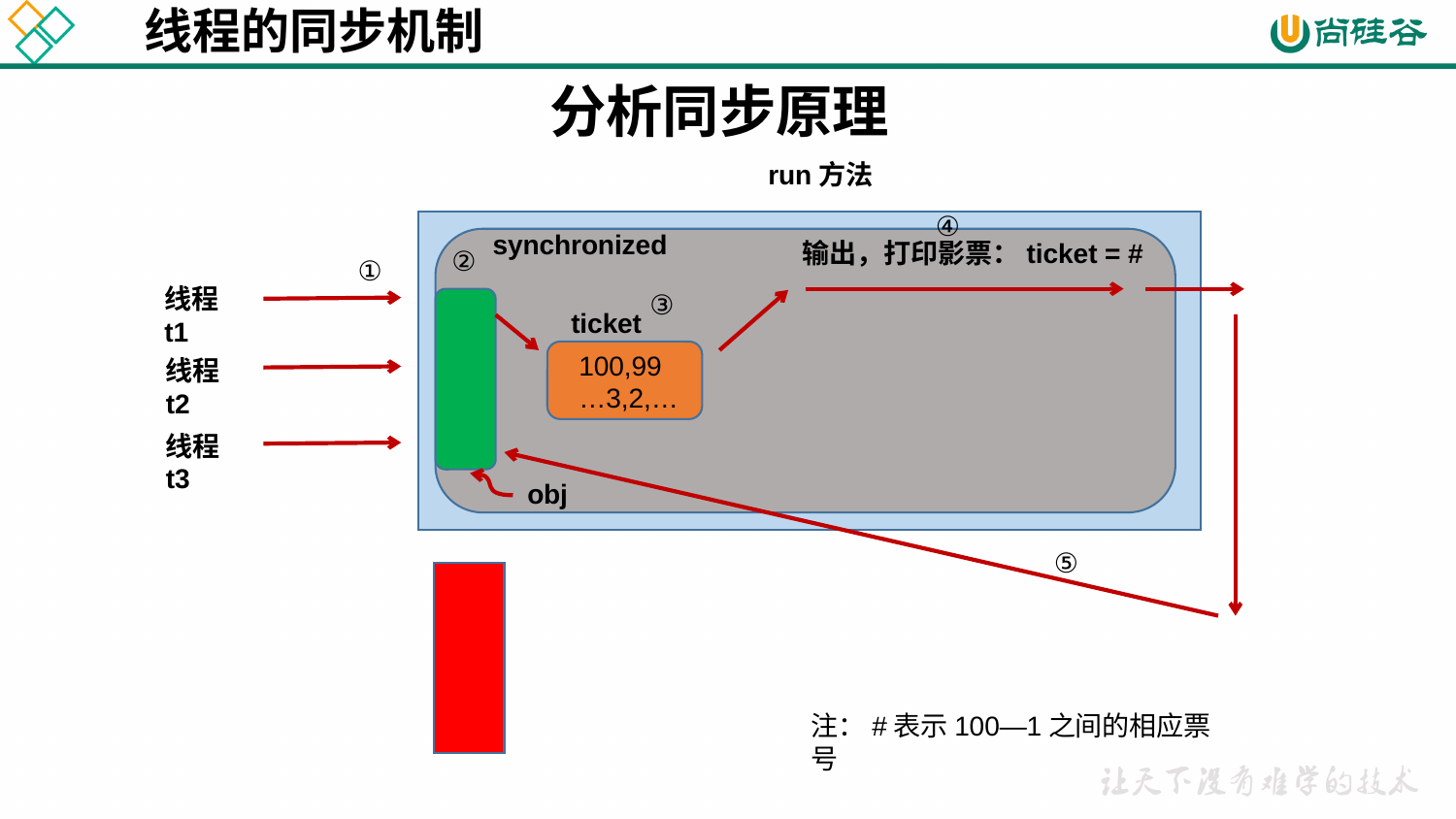

# 线程的同步机制
分析同步原理
run方法
④

synchronized

输出，打印影票：ticket = #
②
①
线程t1
③

ticket
100,99…3,2,…

线程t2
线程t3
obj
⑤

注：#表示100—1之间的相应票号